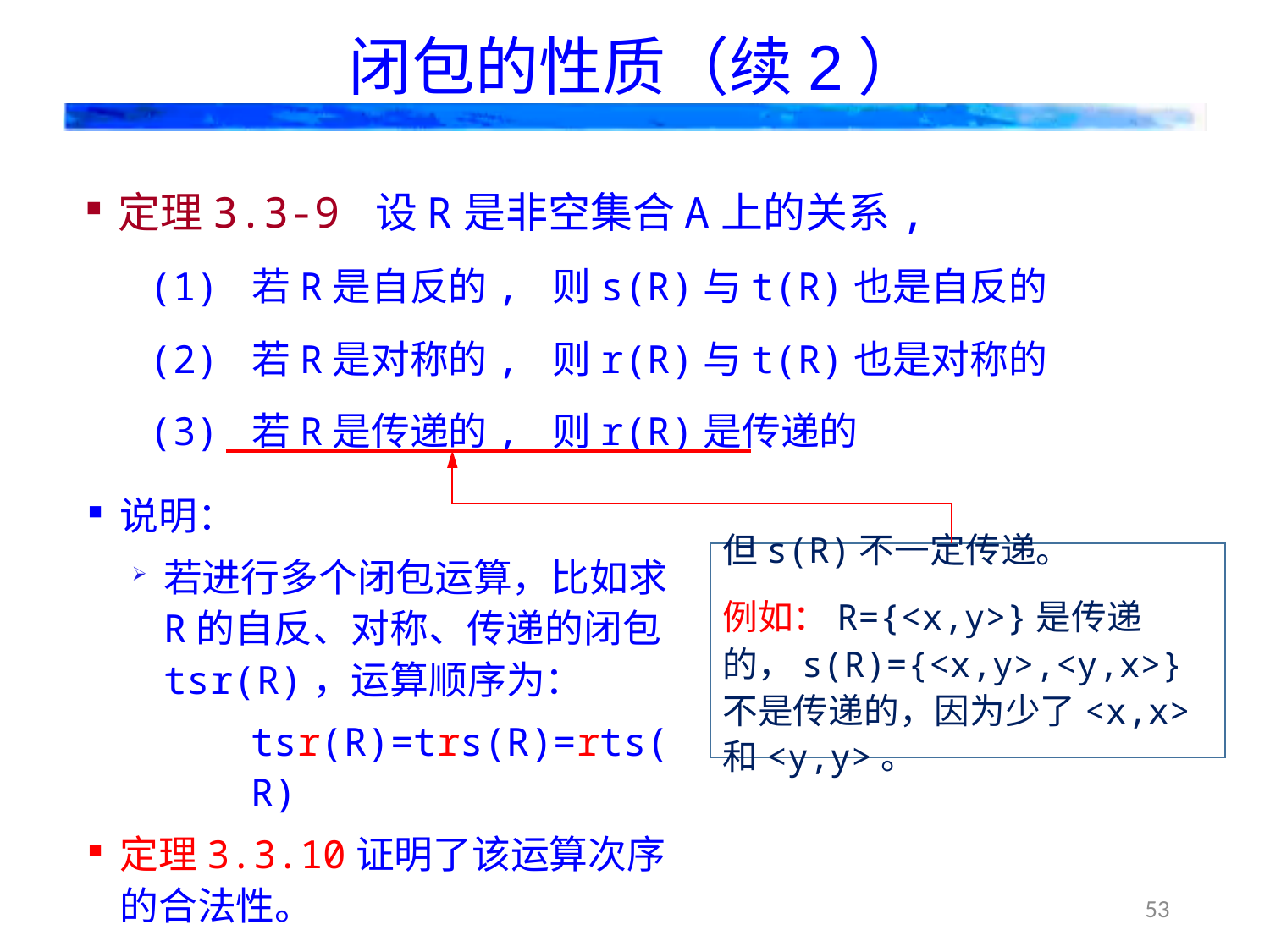

# 闭包的性质（续2）
定理3.3-9 设R是非空集合A上的关系,
(1) 若R是自反的, 则s(R)与t(R)也是自反的
(2) 若R是对称的, 则r(R)与t(R)也是对称的
(3) 若R是传递的, 则r(R)是传递的

但s(R)不一定传递。
例如：R={<x,y>}是传递的，s(R)={<x,y>,<y,x>}不是传递的，因为少了<x,x>和<y,y>。
说明：
若进行多个闭包运算，比如求R的自反、对称、传递的闭包 tsr(R)，运算顺序为：
tsr(R)=trs(R)=rts(R)
定理3.3.10证明了该运算次序的合法性。
53